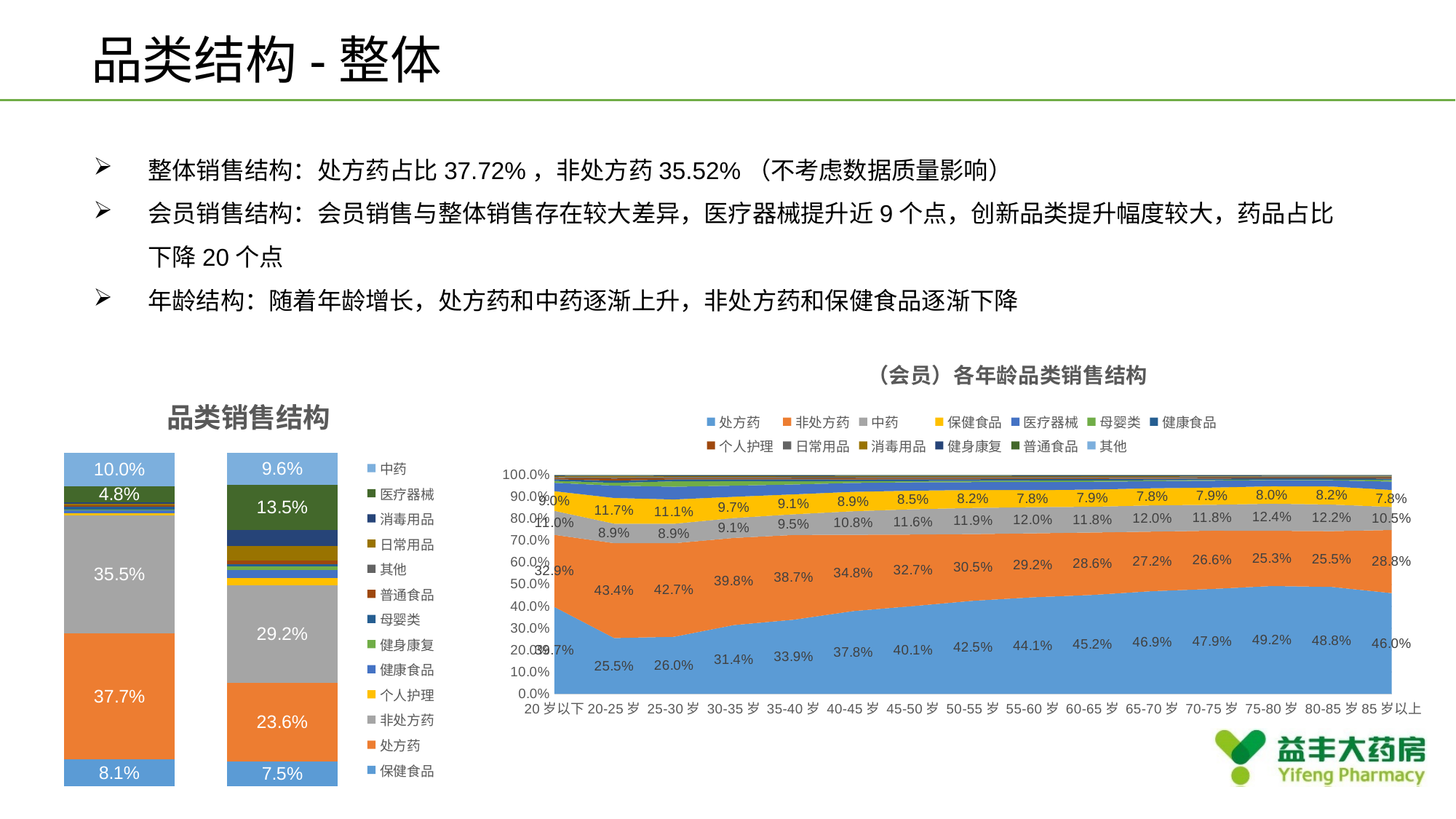

品类结构-整体
整体销售结构：处方药占比37.72%，非处方药35.52%（不考虑数据质量影响）
会员销售结构：会员销售与整体销售存在较大差异，医疗器械提升近9个点，创新品类提升幅度较大，药品占比下降20个点
年龄结构：随着年龄增长，处方药和中药逐渐上升，非处方药和保健食品逐渐下降

### Chart: （会员）各年龄品类销售结构

| Category | 处方药 | 非处方药 | 中药 | 保健食品 | 医疗器械 | 母婴类 | 健康食品 | 个人护理 | 日常用品 | 消毒用品 | 健身康复 | 普通食品 | 其他 |
|---|---|---|---|---|---|---|---|---|---|---|---|---|---|
| 20岁以下 | 0.39697234702878365 | 0.32948126251422977 | 0.109788430687295 | 0.08975295788750462 | 0.03833689347048791 | 0.008837991096293933 | 0.007515610812503133 | 0.005542420907149881 | 0.0046151963670848705 | 0.004096198928851328 | 0.0025785367354995035 | 0.0024714923043924206 | 1.0661259925673507e-05 |
| 20-25岁 | 0.254822665580802 | 0.4335744179017876 | 0.08936693882654882 | 0.11716914088495413 | 0.0565102466119261 | 0.012645740879673698 | 0.0101456298258294 | 0.009747520358248296 | 0.005270130587119 | 0.0049089374641059415 | 0.0025371555906529854 | 0.0032917312418375712 | 9.744246515959886e-06 |
| 25-30岁 | 0.260495973587735 | 0.42744909825486477 | 0.08915267322619484 | 0.11109584935675802 | 0.058302065884698134 | 0.0246199281096626 | 0.009041503781220981 | 0.006015696019054644 | 0.004882202366984612 | 0.004080313450643652 | 0.0025115952828165837 | 0.0023477610217251055 | 5.339657641598714e-06 |
| 30-35岁 | 0.3142380623530486 | 0.3981507250740411 | 0.09112516800863218 | 0.09696569954249283 | 0.05079174094878009 | 0.020552961905430107 | 0.008733566146237173 | 0.005432081737134402 | 0.005209565332293852 | 0.0038991612432879995 | 0.002631902435498767 | 0.002265999895281306 | 3.3653778435503425e-06 |
| 35-40岁 | 0.3388091120731803 | 0.38699434766428664 | 0.09484078829331699 | 0.09078952292704547 | 0.04518922232074692 | 0.014727224901022802 | 0.008758771232331191 | 0.00565072236010241 | 0.005226102736490611 | 0.0037896262437042455 | 0.0027427114158236044 | 0.0024757536167227807 | 6.09421522720651e-06 |
| 40-45岁 | 0.37820822471866244 | 0.3483956676898909 | 0.10792731261922098 | 0.08879959754388535 | 0.040484460405239314 | 0.007910170683715152 | 0.008170207178437023 | 0.0058479046119124115 | 0.005084192923145032 | 0.003604165020407907 | 0.0028759028367525935 | 0.0026875091723013098 | 4.68459643071805e-06 |
| 45-50岁 | 0.4010545678687905 | 0.326840894619495 | 0.11589060364697211 | 0.08468946843800067 | 0.03821474854245751 | 0.0055327845446054786 | 0.007747246448489364 | 0.005890955058593628 | 0.005172636965125511 | 0.003375519083049871 | 0.002957538004898661 | 0.002628927545884758 | 4.109233639102552e-06 |
| 50-55岁 | 0.425137176431864 | 0.3047691287361409 | 0.119499036650665 | 0.08216905455600121 | 0.035908194220150014 | 0.005680684627744728 | 0.0075594256550769 | 0.005216350924544835 | 0.005139028022635159 | 0.0031303511769275 | 0.002955086174742474 | 0.0028287375394364066 | 7.745284070521525e-06 |
| 55-60岁 | 0.44101600406859776 | 0.2924448970438009 | 0.11969677284682623 | 0.07768561589375281 | 0.036831604358315964 | 0.006552137743711843 | 0.007429657322461545 | 0.004604699553448641 | 0.0051614312785516125 | 0.0032477526562254984 | 0.002960997799723657 | 0.0023642819165251554 | 4.14751805957115e-06 |
| 60-65岁 | 0.4518326928946966 | 0.2855265186052363 | 0.11750598980321411 | 0.07854619290963542 | 0.035673576468294985 | 0.005776117291909642 | 0.0073075852793130485 | 0.004335202692724678 | 0.005277481166965051 | 0.003164636638015446 | 0.002744420200550159 | 0.0023065837393372 | 3.002310107537951e-06 |
| 65-70岁 | 0.4692069410785653 | 0.272219967041587 | 0.11993464822792313 | 0.07797450235557211 | 0.0326700240460221 | 0.004017473729796823 | 0.00702409980230794 | 0.00409995720075233 | 0.005169565751942727 | 0.002844694040314366 | 0.002514210310450141 | 0.002322366743192195 | 1.5496715747799828e-06 |
| 70-75岁 | 0.47921235911925664 | 0.2663522557732614 | 0.118366813740925 | 0.0786591971222506 | 0.031309867166573795 | 0.0031460907848435055 | 0.0066209190571197155 | 0.0038922903431379634 | 0.0051524018365118295 | 0.002788149643328396 | 0.0024019541653238713 | 0.002094585539364671 | 3.115708103698424e-06 |
| 75-80岁 | 0.492489028463931 | 0.25257748534360064 | 0.12378271149738602 | 0.07956007594589704 | 0.028580867637669944 | 0.001841149202040712 | 0.006277433451546442 | 0.003171868169129877 | 0.005046022974807231 | 0.002503564290140947 | 0.0022181816906198244 | 0.0019468434987513935 | 4.76783447920052e-06 |
| 80-85岁 | 0.48842105437457844 | 0.255194509685778 | 0.12153429925911118 | 0.08238830379645973 | 0.028450594849555588 | 0.002256001017075094 | 0.006679969734927483 | 0.003125850715526136 | 0.0051270889175609215 | 0.002559795588130504 | 0.002449350259062546 | 0.001808994515731092 | 4.18728650473625e-06 |
| 85岁以上 | 0.460205989605225 | 0.28842270417555776 | 0.105321988799536 | 0.07768312319819831 | 0.03807689524175822 | 0.007656967598364929 | 0.006448423695513951 | 0.004394208785127495 | 0.004197964507405052 | 0.003348172064876318 | 0.0017224163629458228 | 0.0024803764761424773 | 4.0769489348752893e-05 |

### Chart: 品类销售结构

| Category | 保健食品 | 处方药 | 非处方药 | 个人护理 | 健康食品 | 健身康复 | 母婴类 | 普通食品 | 其他 | 日常用品 | 消毒用品 | 医疗器械 | 中药 |
|---|---|---|---|---|---|---|---|---|---|---|---|---|---|
| 总销售结构 | 0.08086252496338722 | 0.3771842601554949 | 0.3552104250125744 | 0.005814687815904972 | 0.008263912199479945 | 0.003025649287174691 | 0.009105109485715045 | 0.002825271968483584 | 9.536591708353282e-06 | 0.004827567468624126 | 0.004561504746342771 | 0.04828514129052821 | 0.10002440901458402 |
| 会员销售结构 | 0.07468279024791855 | 0.23601441441461404 | 0.29217225667671776 | 0.022073844399014768 | 0.024892626637482377 | 0.010695875820334703 | 0.005654043229872201 | 0.012034677399420903 | 2.8213622452406376e-05 | 0.04269572756704228 | 0.04780674872623263 | 0.13529513904253038 | 0.09595364221636803 |